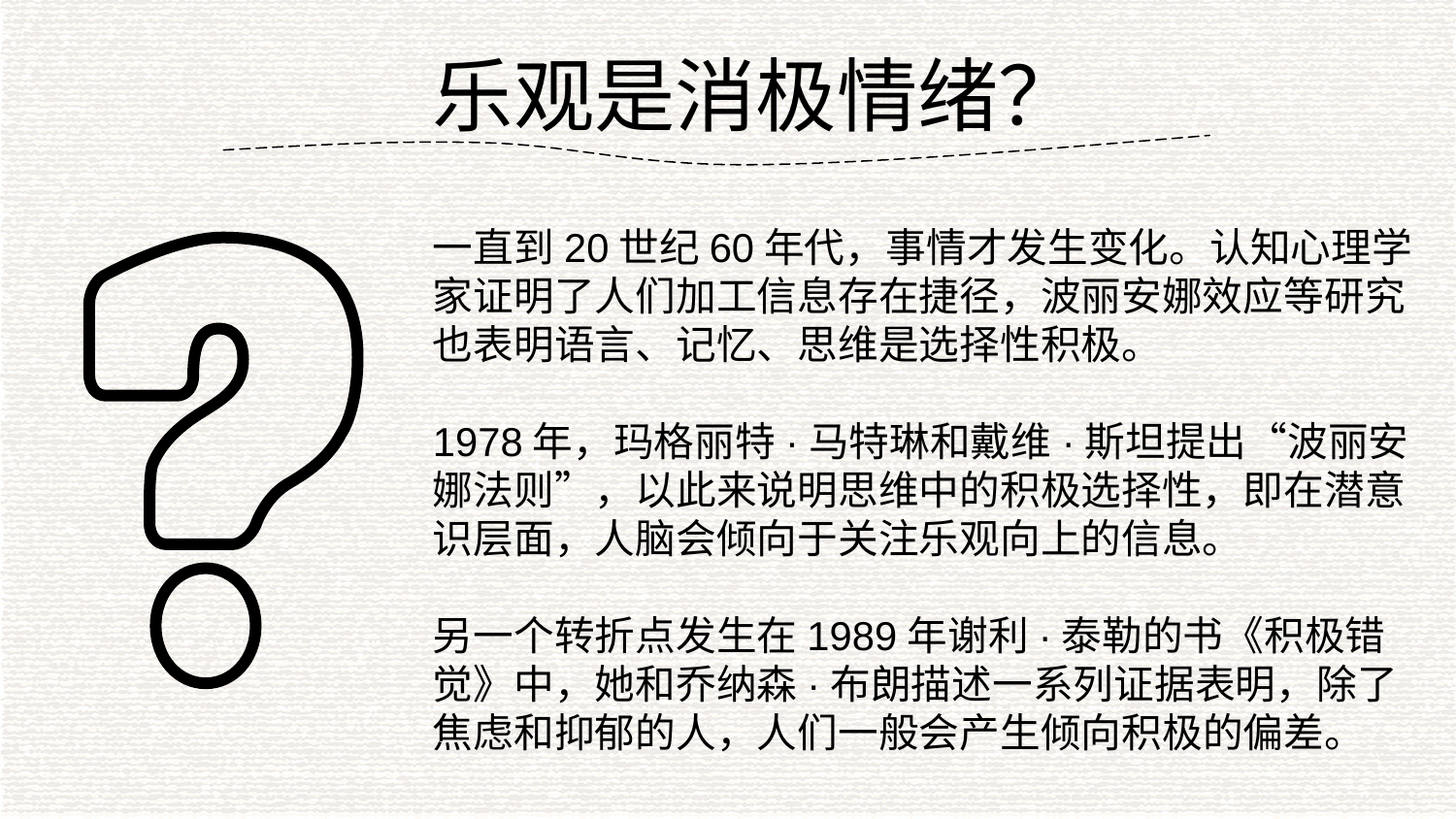

乐观是消极情绪？

一直到20世纪60年代，事情才发生变化。认知心理学家证明了人们加工信息存在捷径，波丽安娜效应等研究也表明语言、记忆、思维是选择性积极。

1978年，玛格丽特·马特琳和戴维·斯坦提出“波丽安娜法则”，以此来说明思维中的积极选择性，即在潜意识层面，人脑会倾向于关注乐观向上的信息。

另一个转折点发生在1989年谢利·泰勒的书《积极错觉》中，她和乔纳森·布朗描述一系列证据表明，除了焦虑和抑郁的人，人们一般会产生倾向积极的偏差。